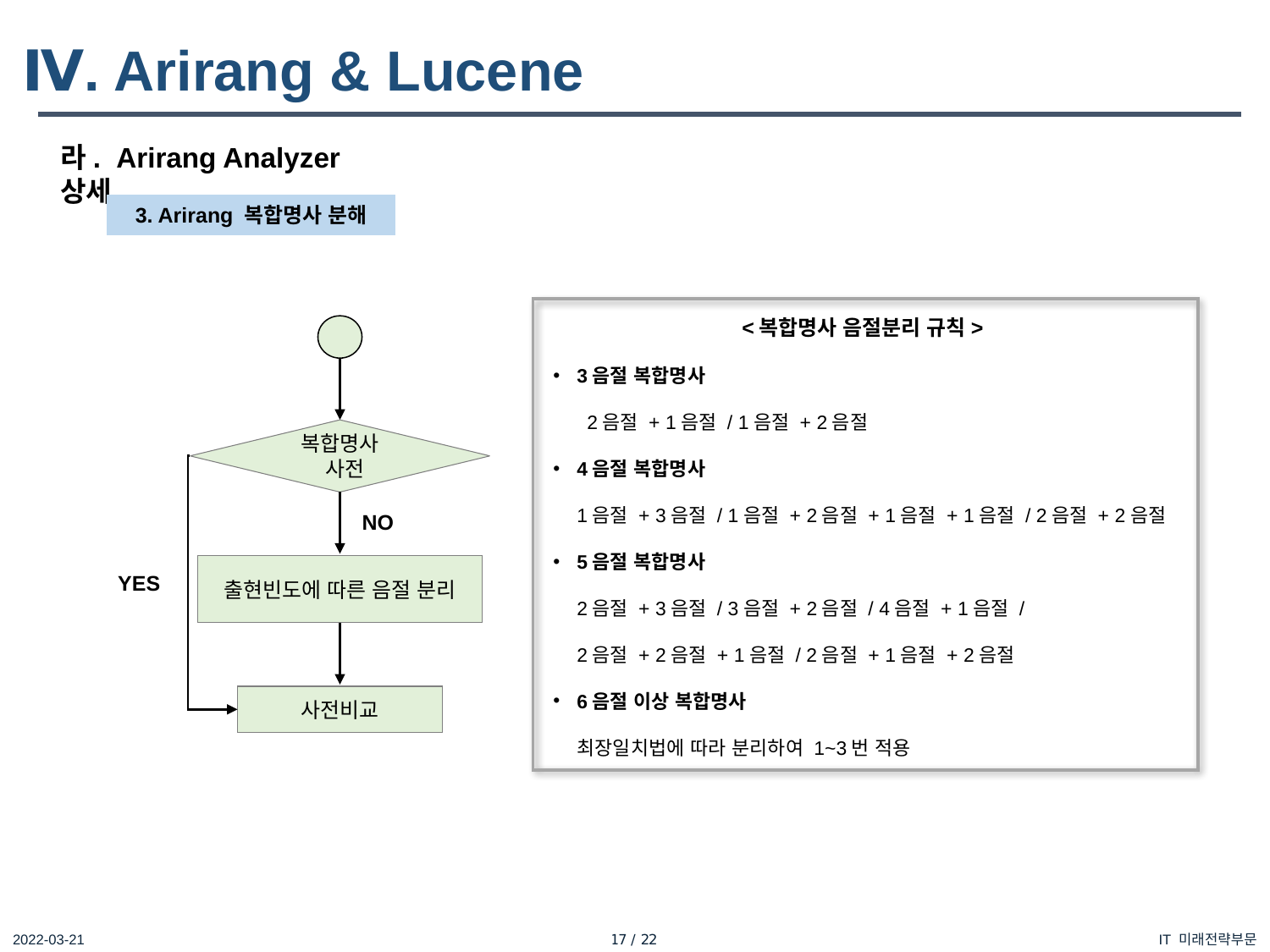

Ⅳ. Arirang & Lucene

라.  Arirang Analyzer 상세
3. Arirang 복합명사 분해

<복합명사 음절분리 규칙>
3음절 복합명사
 2음절 + 1음절 / 1음절 + 2음절
4음절 복합명사
1음절 + 3음절 / 1음절 + 2음절 + 1음절 + 1음절 / 2음절 + 2음절
5음절 복합명사
2음절 + 3음절 / 3음절 + 2음절 / 4음절 + 1음절 /
2음절 + 2음절 + 1음절 / 2음절 + 1음절 + 2음절
6음절 이상 복합명사
최장일치법에 따라 분리하여 1~3번 적용

복합명사
 사전
NO
출현빈도에 따른 음절 분리
YES
사전비교
IT 미래전략부문
2022-03-21
17 / 22